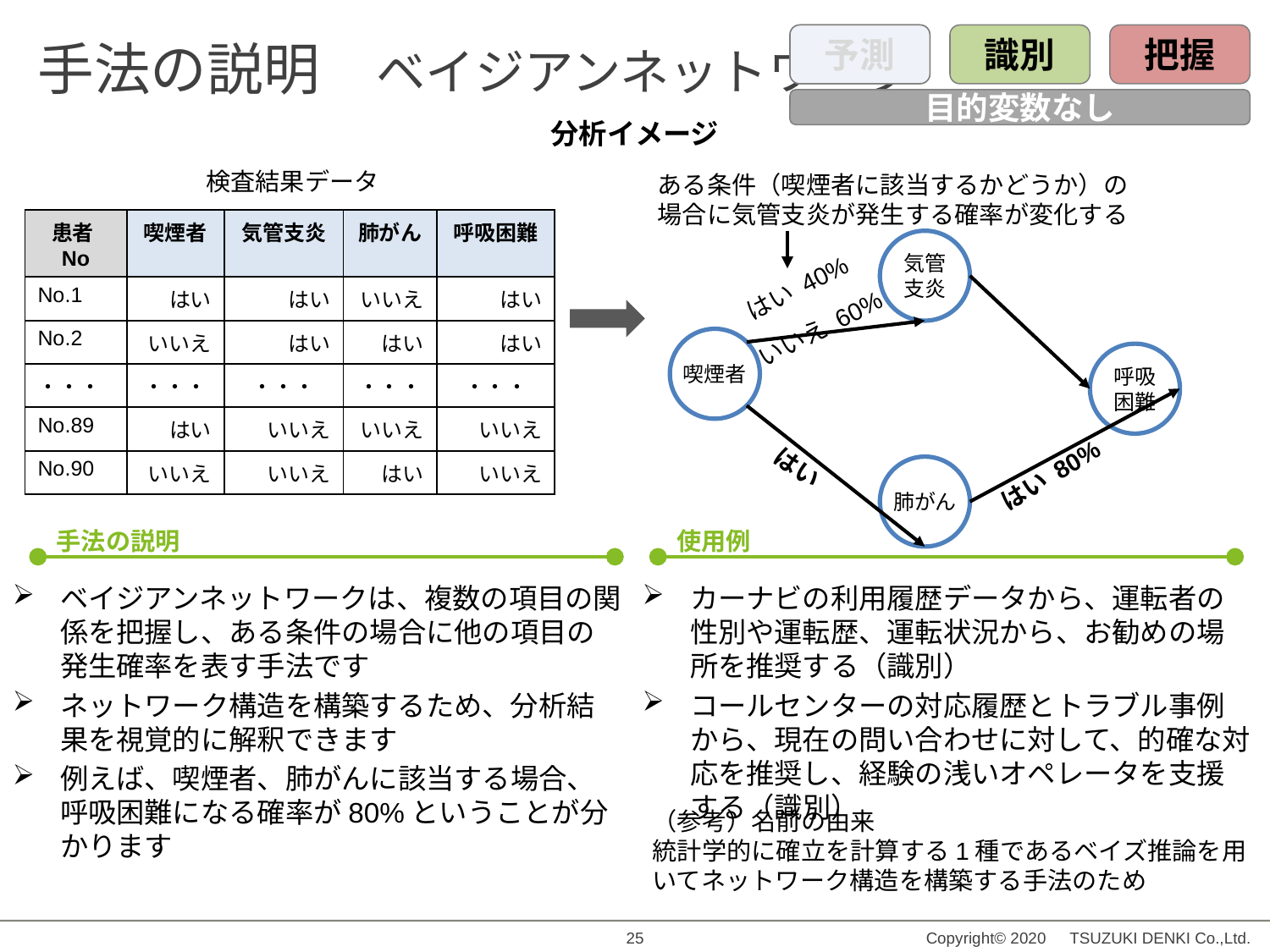

# 手法の説明　ベイジアンネットワーク
予測

識別
把握
目的変数なし
分析イメージ
検査結果データ
ある条件（喫煙者に該当するかどうか）の場合に気管支炎が発生する確率が変化する
| 患者No | 喫煙者 | 気管支炎 | 肺がん | 呼吸困難 |
| --- | --- | --- | --- | --- |
| No.1 | はい | はい | いいえ | はい |
| No.2 | いいえ | はい | はい | はい |
| ・・・ | ・・・ | ・・・ | ・・・ | ・・・ |
| No.89 | はい | いいえ | いいえ | いいえ |
| No.90 | いいえ | いいえ | はい | いいえ |
気管
支炎
はい 40%

いいえ 60%
喫煙者
呼吸
困難
はい
はい 80%
肺がん
手法の説明
使用例
ベイジアンネットワークは、複数の項目の関係を把握し、ある条件の場合に他の項目の発生確率を表す手法です
ネットワーク構造を構築するため、分析結果を視覚的に解釈できます
例えば、喫煙者、肺がんに該当する場合、呼吸困難になる確率が80%ということが分かります
カーナビの利用履歴データから、運転者の性別や運転歴、運転状況から、お勧めの場所を推奨する（識別）
コールセンターの対応履歴とトラブル事例から、現在の問い合わせに対して、的確な対応を推奨し、経験の浅いオペレータを支援する（識別）
（参考）名前の由来
統計学的に確立を計算する1種であるベイズ推論を用いてネットワーク構造を構築する手法のため
25
Copyright© 2020　TSUZUKI DENKI Co.,Ltd.